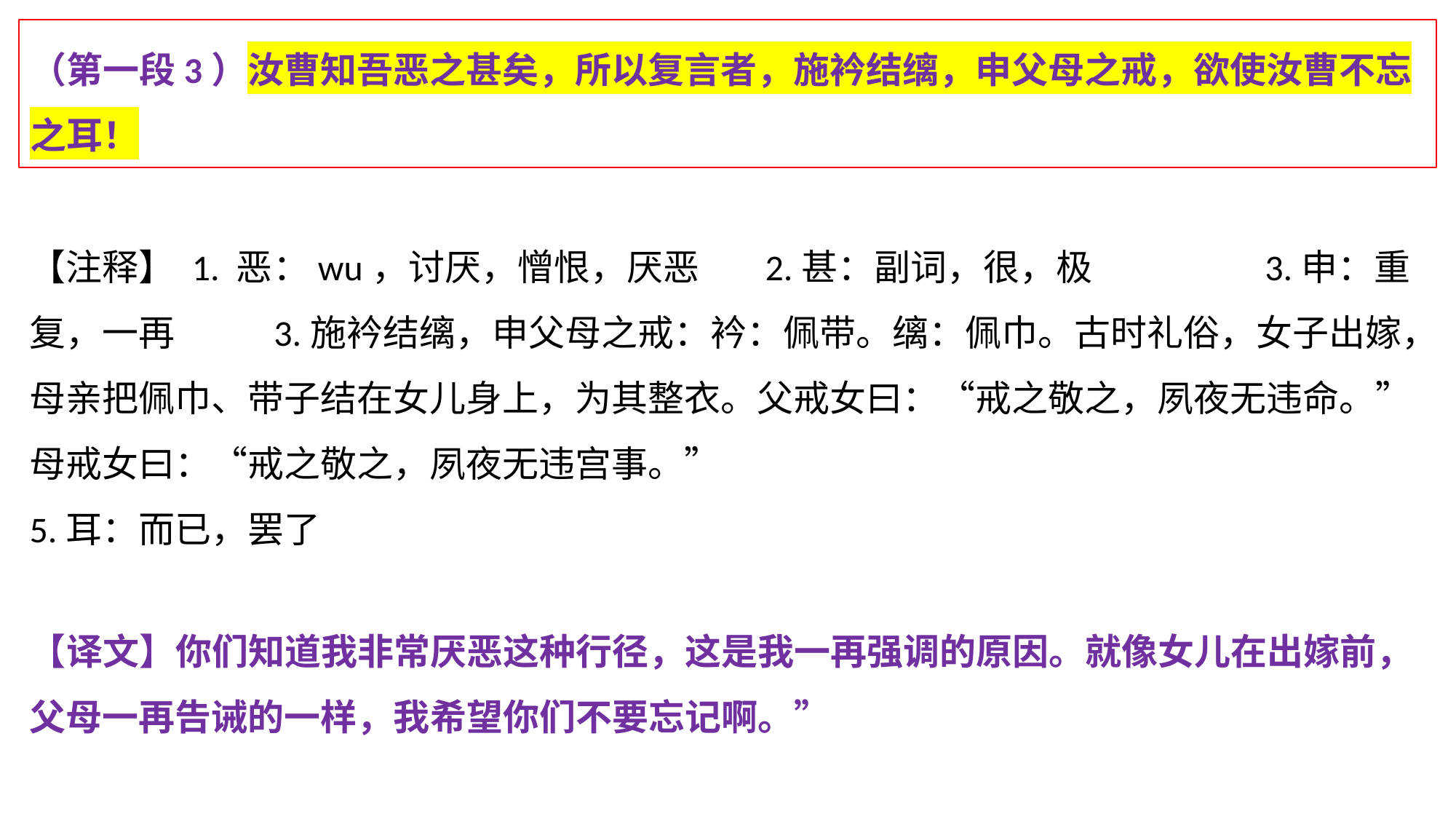

（第一段3）汝曹知吾恶之甚矣，所以复言者，施衿结缡，申父母之戒，欲使汝曹不忘之耳！
【注释】 1. 恶：wu，讨厌，憎恨，厌恶       2.甚：副词，很，极                    3.申：重复，一再           3.施衿结缡，申父母之戒：衿：佩带。缡：佩巾。古时礼俗，女子出嫁，母亲把佩巾、带子结在女儿身上，为其整衣。父戒女曰：“戒之敬之，夙夜无违命。”母戒女曰：“戒之敬之，夙夜无违宫事。”
5.耳：而已，罢了
【译文】你们知道我非常厌恶这种行径，这是我一再强调的原因。就像女儿在出嫁前，父母一再告诫的一样，我希望你们不要忘记啊。”